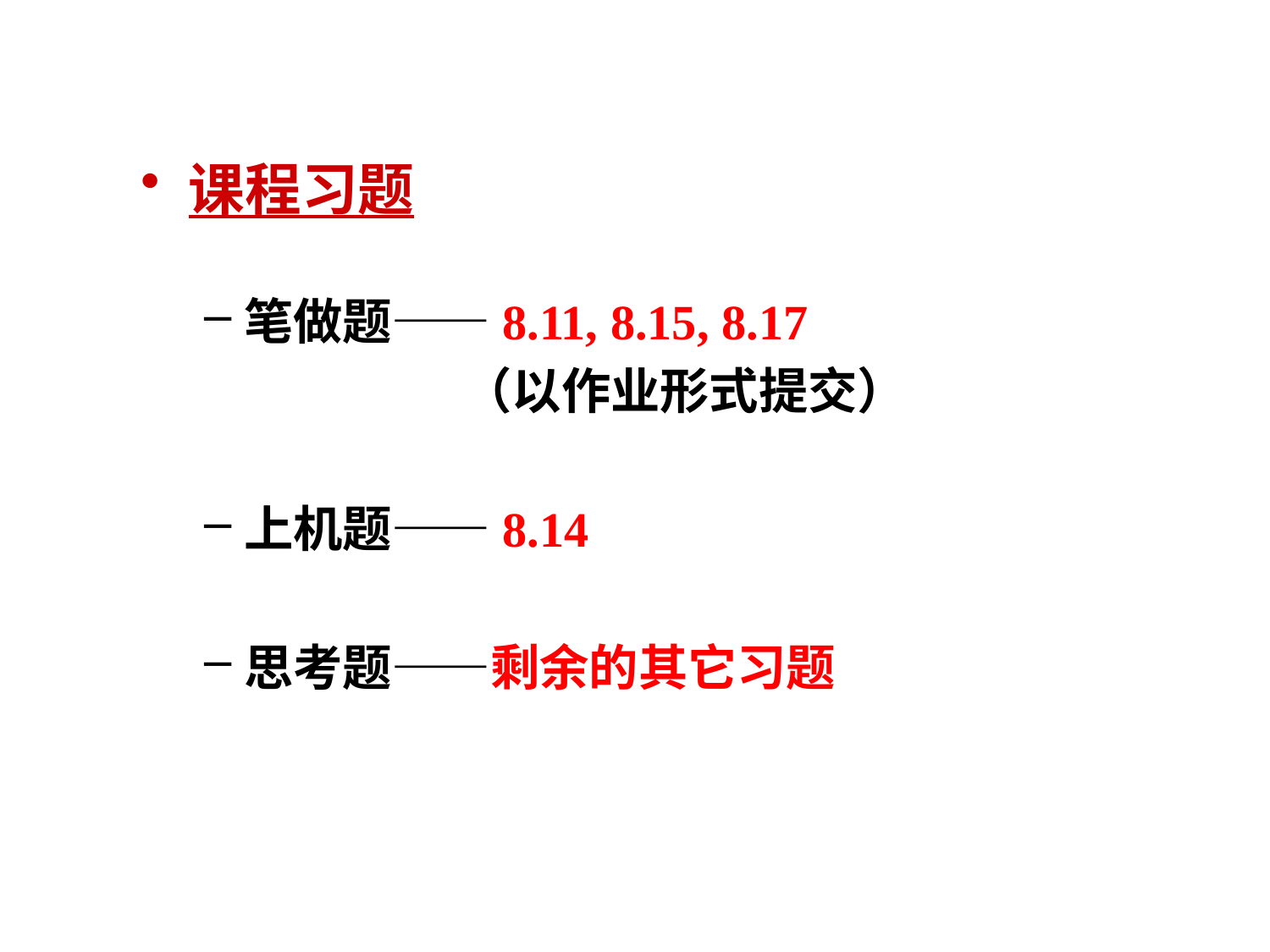

课程习题

笔做题——8.11, 8.15, 8.17
                      （以作业形式提交）

上机题——8.14

思考题——剩余的其它习题
216